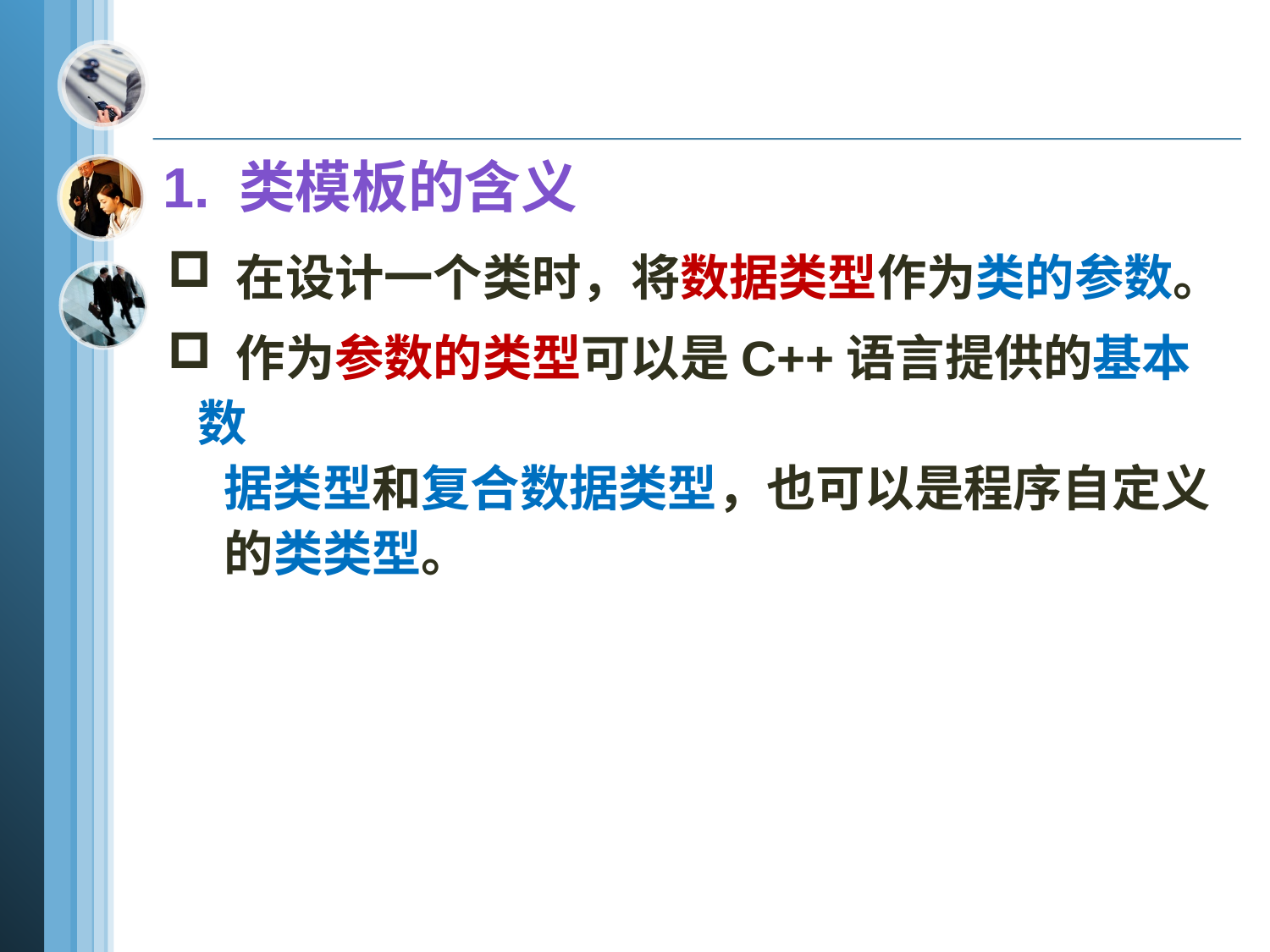

1. 类模板的含义

 在设计一个类时，将数据类型作为类的参数。
 作为参数的类型可以是C++语言提供的基本数
    据类型和复合数据类型，也可以是程序自定义
    的类类型。